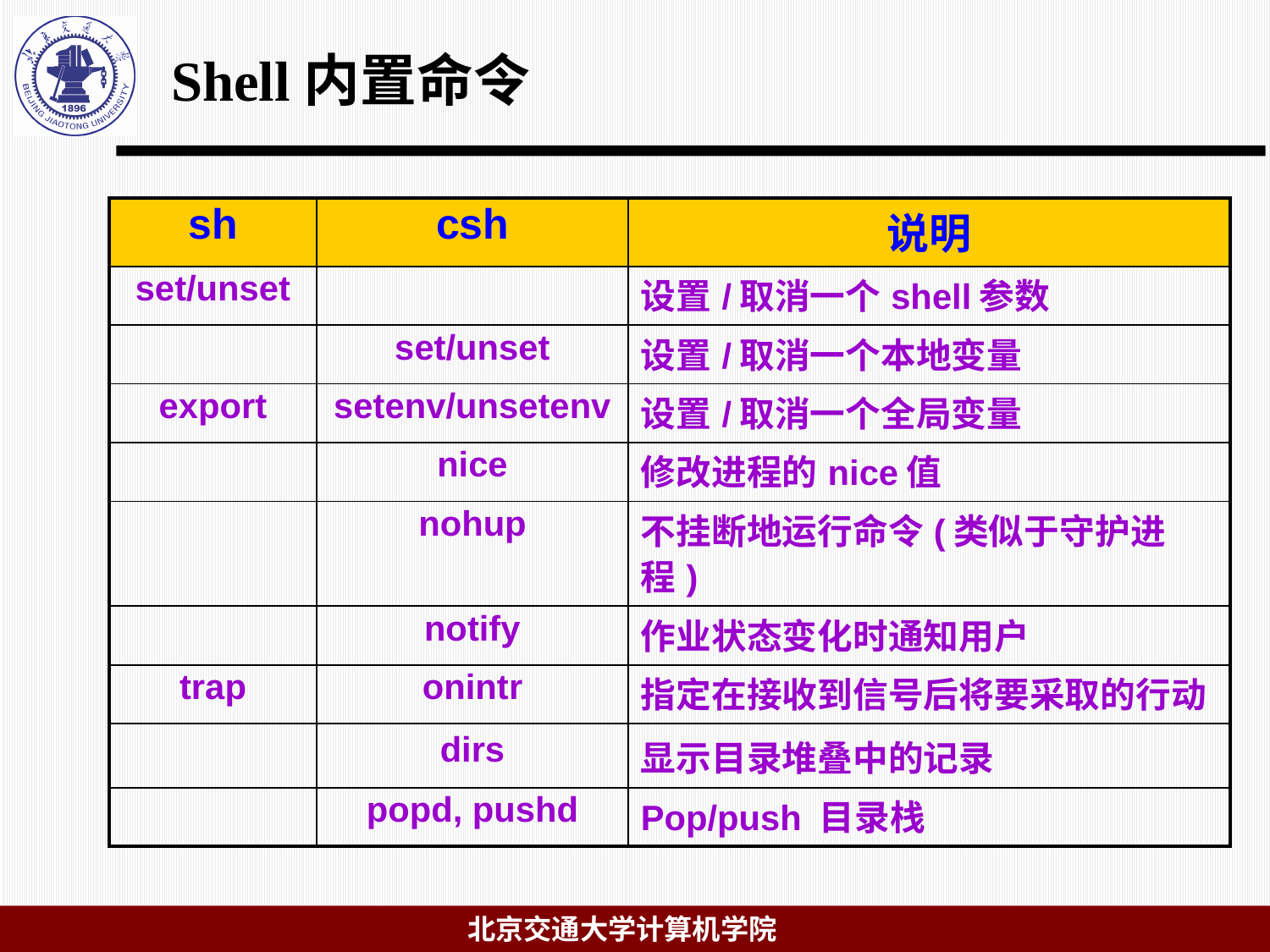

# Shell内置命令
| sh | csh | 说明 |
| --- | --- | --- |
| set/unset |  | 设置/取消一个shell参数 |
|  | set/unset | 设置/取消一个本地变量 |
| export | setenv/unsetenv | 设置/取消一个全局变量 |
|  | nice | 修改进程的nice值 |
|  | nohup | 不挂断地运行命令(类似于守护进程) |
|  | notify | 作业状态变化时通知用户 |
| trap | onintr | 指定在接收到信号后将要采取的行动 |
|  | dirs | 显示目录堆叠中的记录 |
|  | popd, pushd | Pop/push 目录栈 |